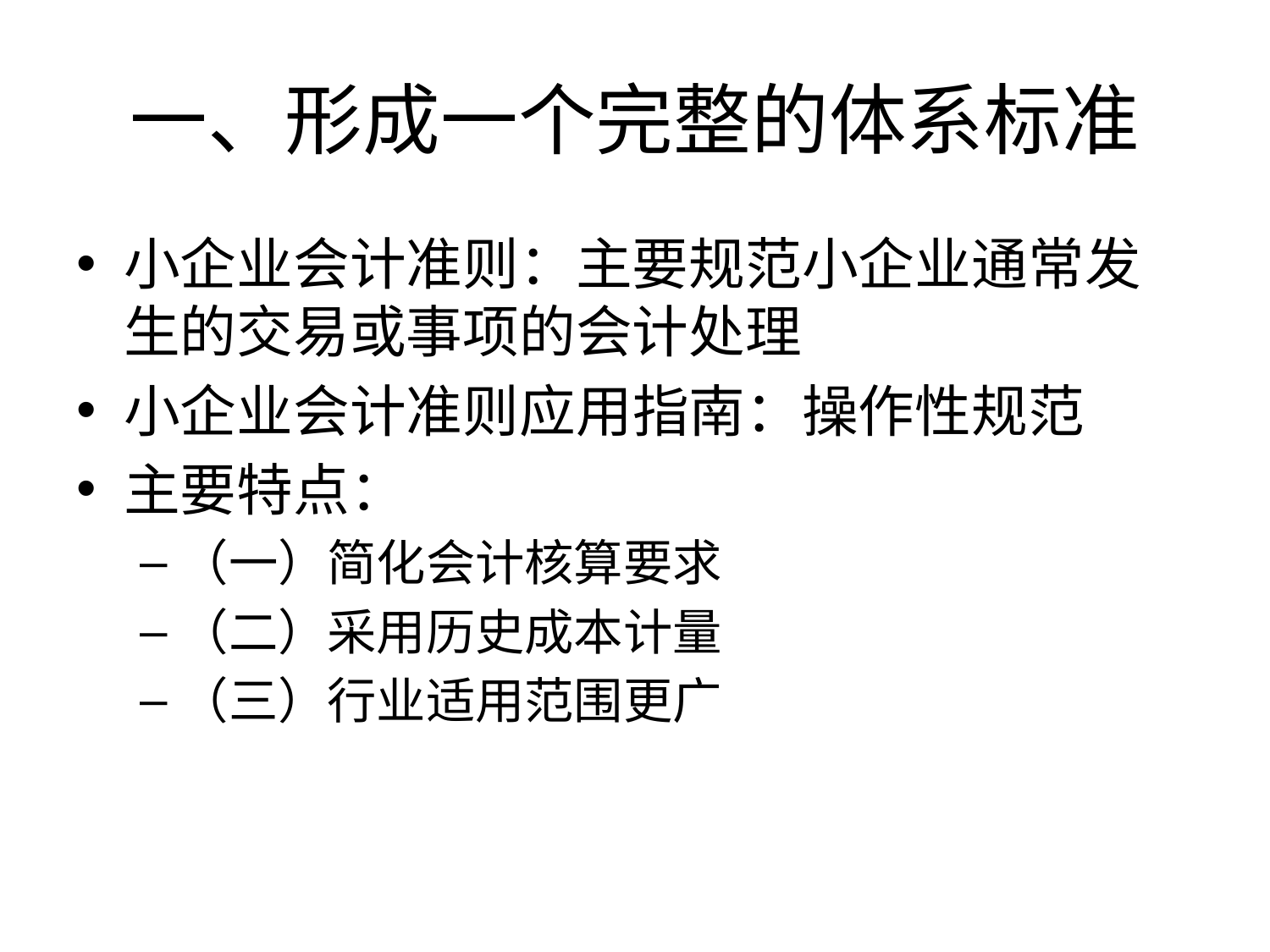

# 一、形成一个完整的体系标准
小企业会计准则：主要规范小企业通常发生的交易或事项的会计处理
小企业会计准则应用指南：操作性规范
主要特点：
（一）简化会计核算要求
（二）采用历史成本计量
（三）行业适用范围更广